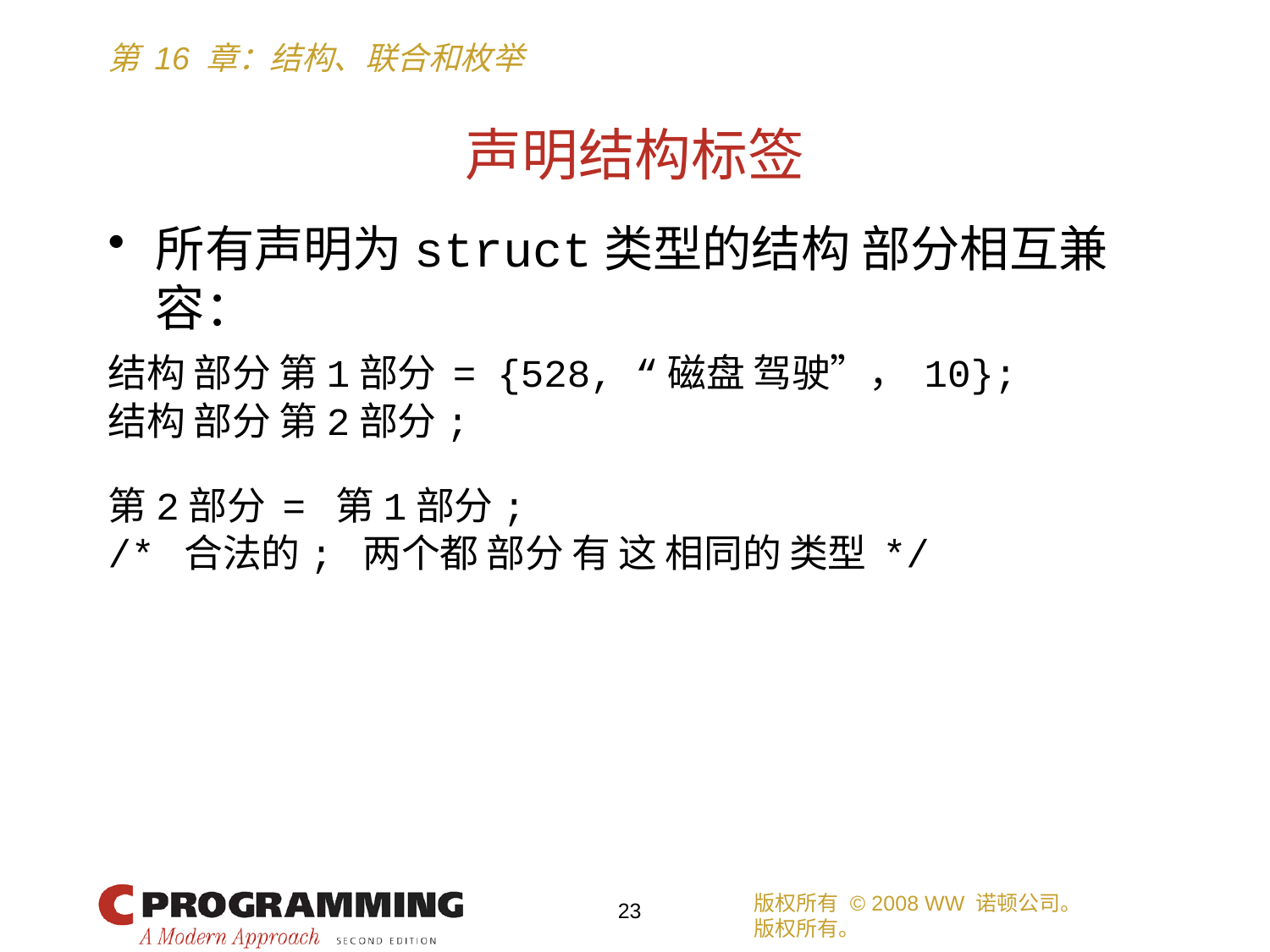

# 声明结构标签
所有声明为struct类型的结构 部分相互兼容：
结构 部分 第1部分 = {528, “磁盘 驾驶”， 10};
结构 部分 第2部分;

第2部分 = 第1部分;
/* 合法的; 两个都 部分 有 这 相同的 类型 */
版权所有 © 2008 WW 诺顿公司。
版权所有。
23